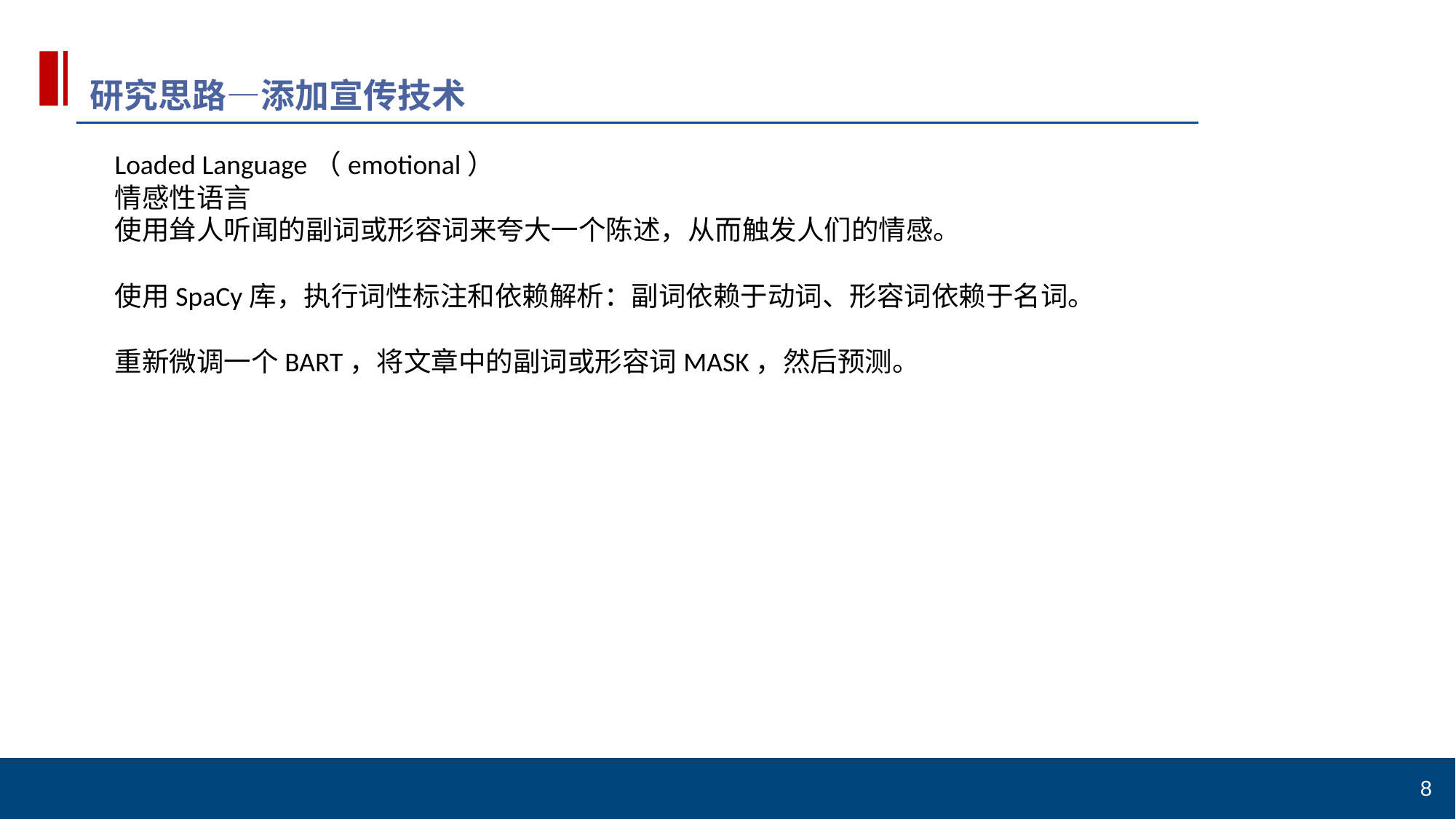

# 研究思路—添加宣传技术
Loaded Language（emotional）
情感性语言
使用耸人听闻的副词或形容词来夸大一个陈述，从而触发人们的情感。

使用SpaCy库，执行词性标注和依赖解析：副词依赖于动词、形容词依赖于名词。

重新微调一个BART，将文章中的副词或形容词MASK，然后预测。
8
8